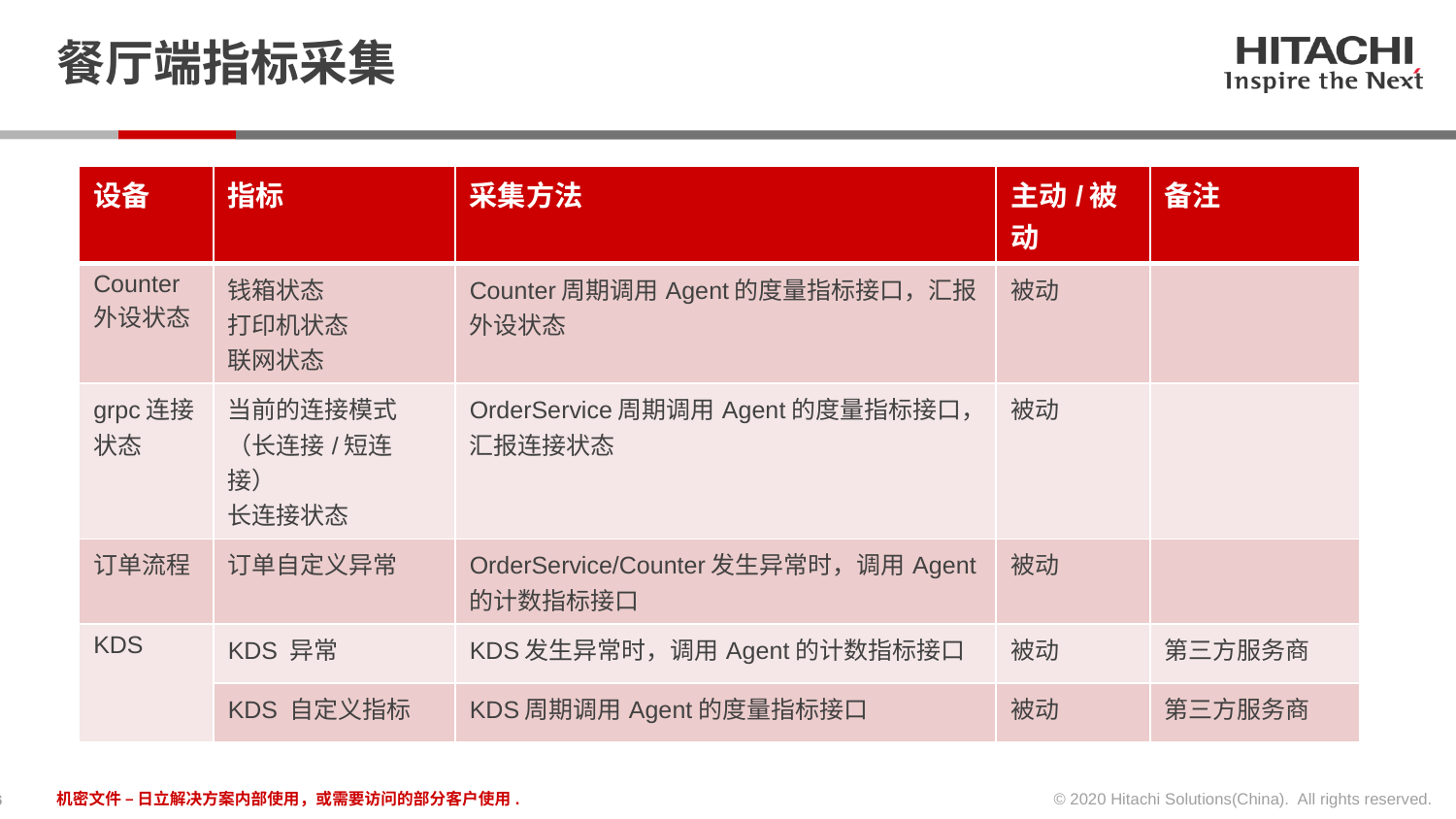

# 餐厅端指标采集
| 设备 | 指标 | 采集方法 | 主动/被动 | 备注 |
| --- | --- | --- | --- | --- |
| Counter外设状态 | 钱箱状态 打印机状态 联网状态 | Counter周期调用Agent的度量指标接口，汇报外设状态 | 被动 |  |
| grpc连接状态 | 当前的连接模式（长连接/短连接） 长连接状态 | OrderService周期调用Agent的度量指标接口，汇报连接状态 | 被动 |  |
| 订单流程 | 订单自定义异常 | OrderService/Counter发生异常时，调用Agent的计数指标接口 | 被动 |  |
| KDS | KDS 异常 | KDS发生异常时，调用Agent的计数指标接口 | 被动 | 第三方服务商 |
|  | KDS 自定义指标 | KDS周期调用Agent的度量指标接口 | 被动 | 第三方服务商 |